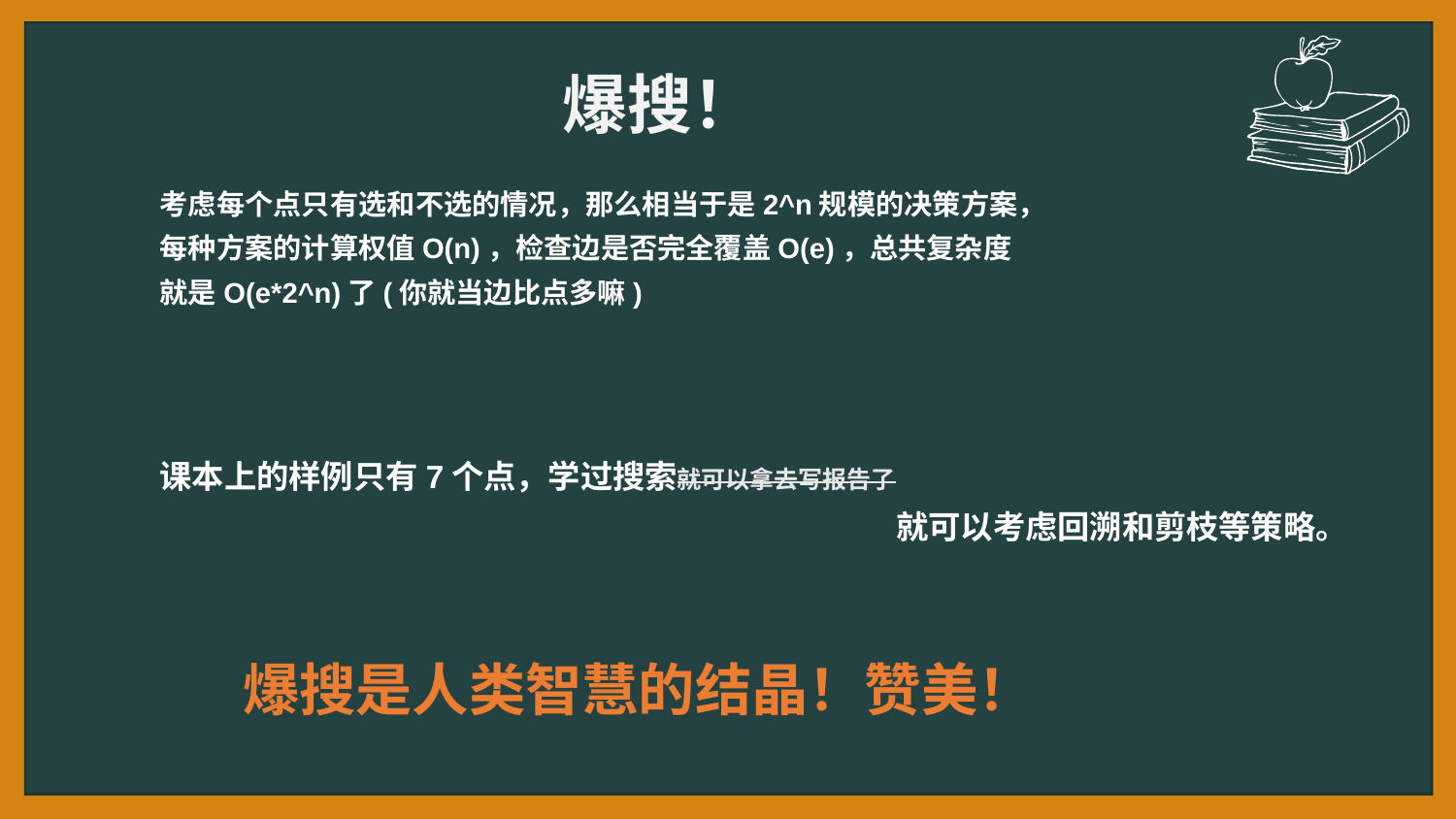

爆搜！
考虑每个点只有选和不选的情况，那么相当于是2^n规模的决策方案，每种方案的计算权值O(n)，检查边是否完全覆盖O(e)，总共复杂度就是O(e*2^n)了(你就当边比点多嘛)
课本上的样例只有7个点，学过搜索就可以拿去写报告了
				         就可以考虑回溯和剪枝等策略。
爆搜是人类智慧的结晶！赞美！